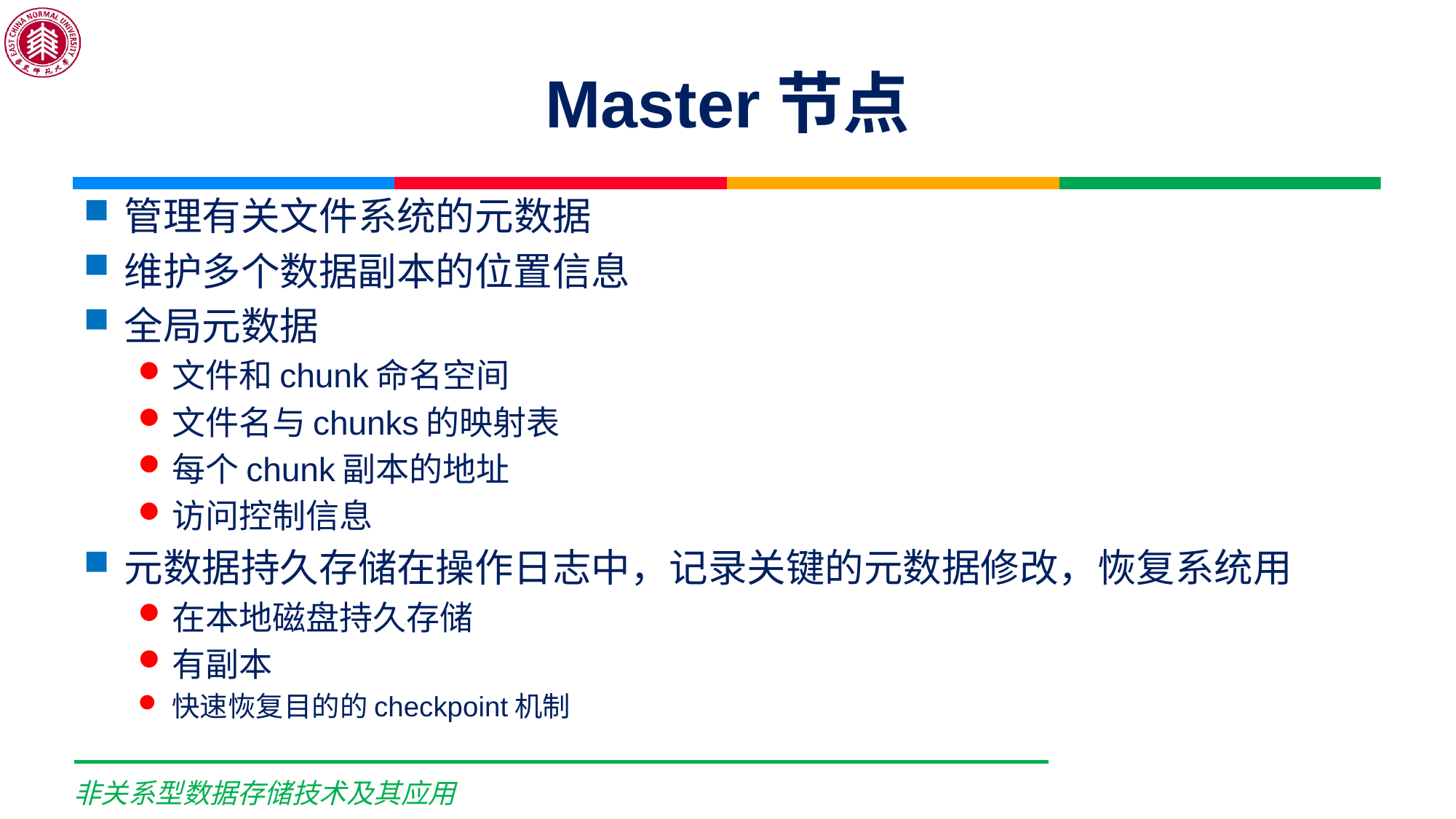

# Master节点
管理有关文件系统的元数据
维护多个数据副本的位置信息
全局元数据
文件和chunk命名空间
文件名与chunks的映射表
每个chunk副本的地址
访问控制信息
元数据持久存储在操作日志中，记录关键的元数据修改，恢复系统用
在本地磁盘持久存储
有副本
快速恢复目的的checkpoint机制